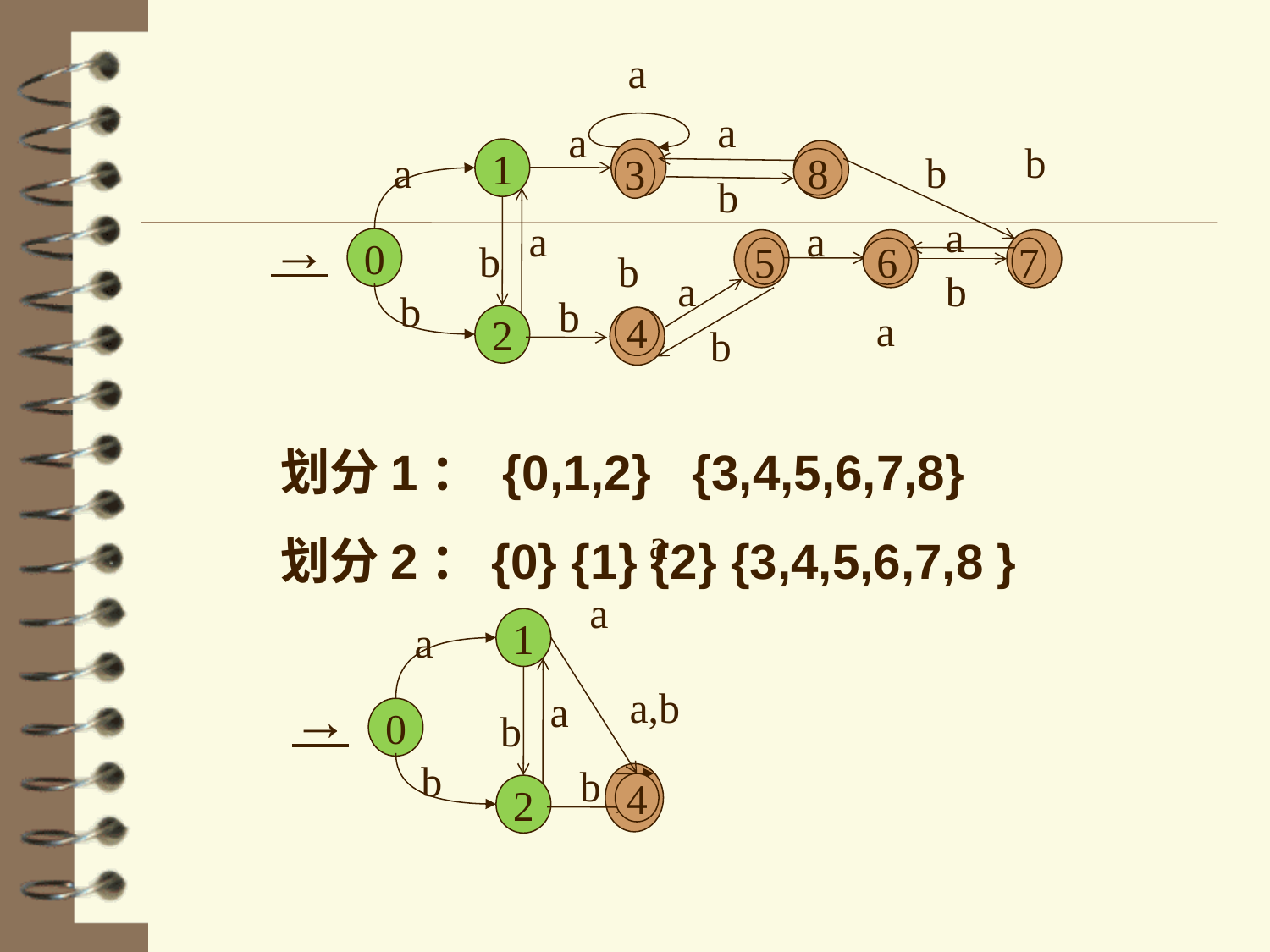

a
a
1
a
b
a
a
a
b
0
b
a
b
b
a
2
a
b
3
b
8
3
8
→
5
6
7
5
6
7
b
4
4
# 划分1： {0,1,2}   {3,4,5,6,7,8} 划分2：{0} {1} {2} {3,4,5,6,7,8 }
b
a
a
1
a
a,b
→
a
b
0
b
b
4
4
2